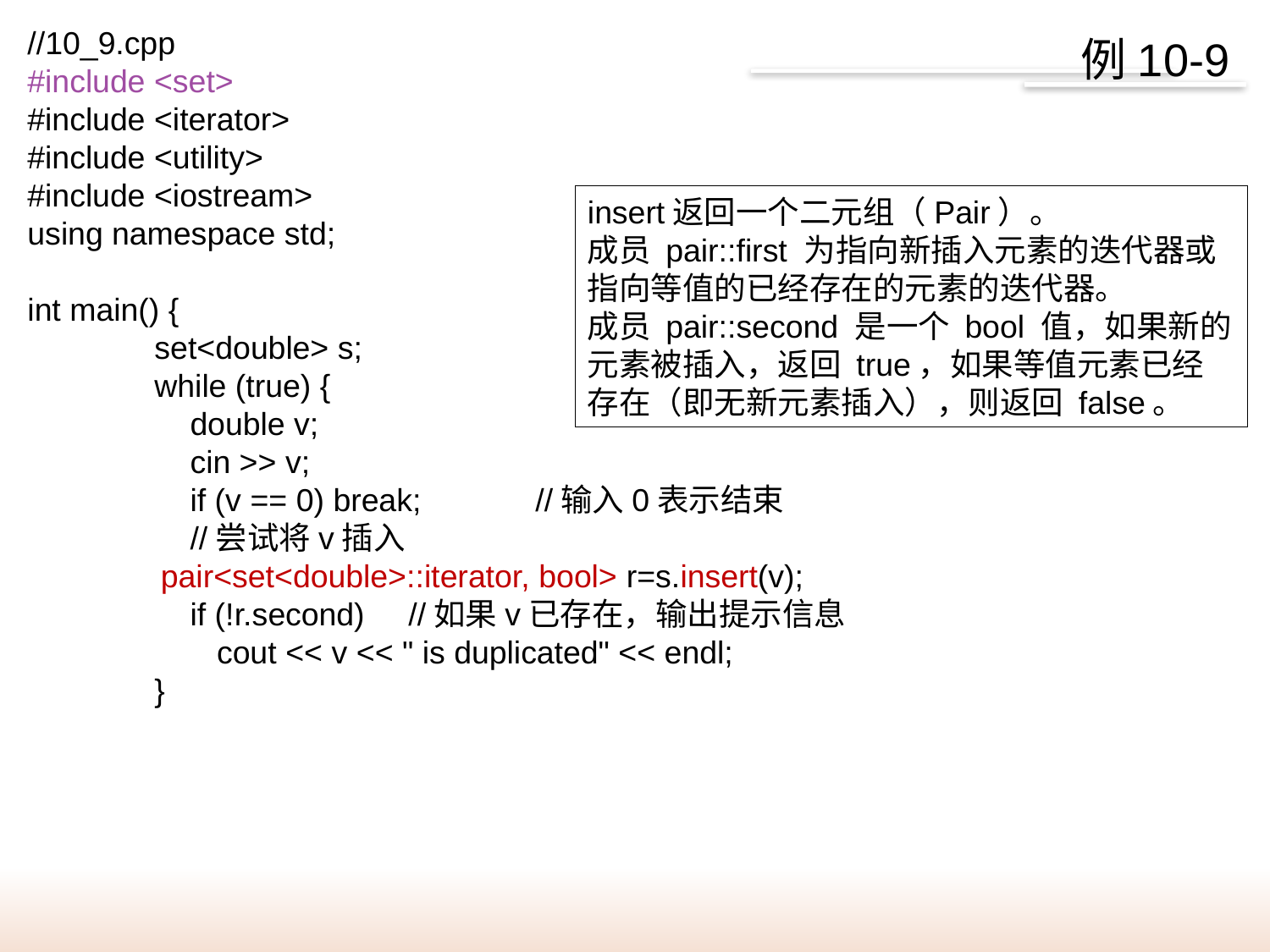

# 例10-9
//10_9.cpp
#include <set>
#include <iterator>
#include <utility>
#include <iostream>
using namespace std;

int main() {
	set<double> s;
	while (true) {
	    double v;
	    cin >> v;
	    if (v == 0) break;	//输入0表示结束
	    //尝试将v插入
               pair<set<double>::iterator, bool> r=s.insert(v);
	    if (!r.second)	//如果v已存在，输出提示信息
	       cout << v << " is duplicated" << endl;
	}
insert返回一个二元组（Pair）。
成员 pair::first 为指向新插入元素的迭代器或指向等值的已经存在的元素的迭代器。
成员 pair::second 是一个 bool 值，如果新的元素被插入，返回 true，如果等值元素已经存在（即无新元素插入），则返回 false。